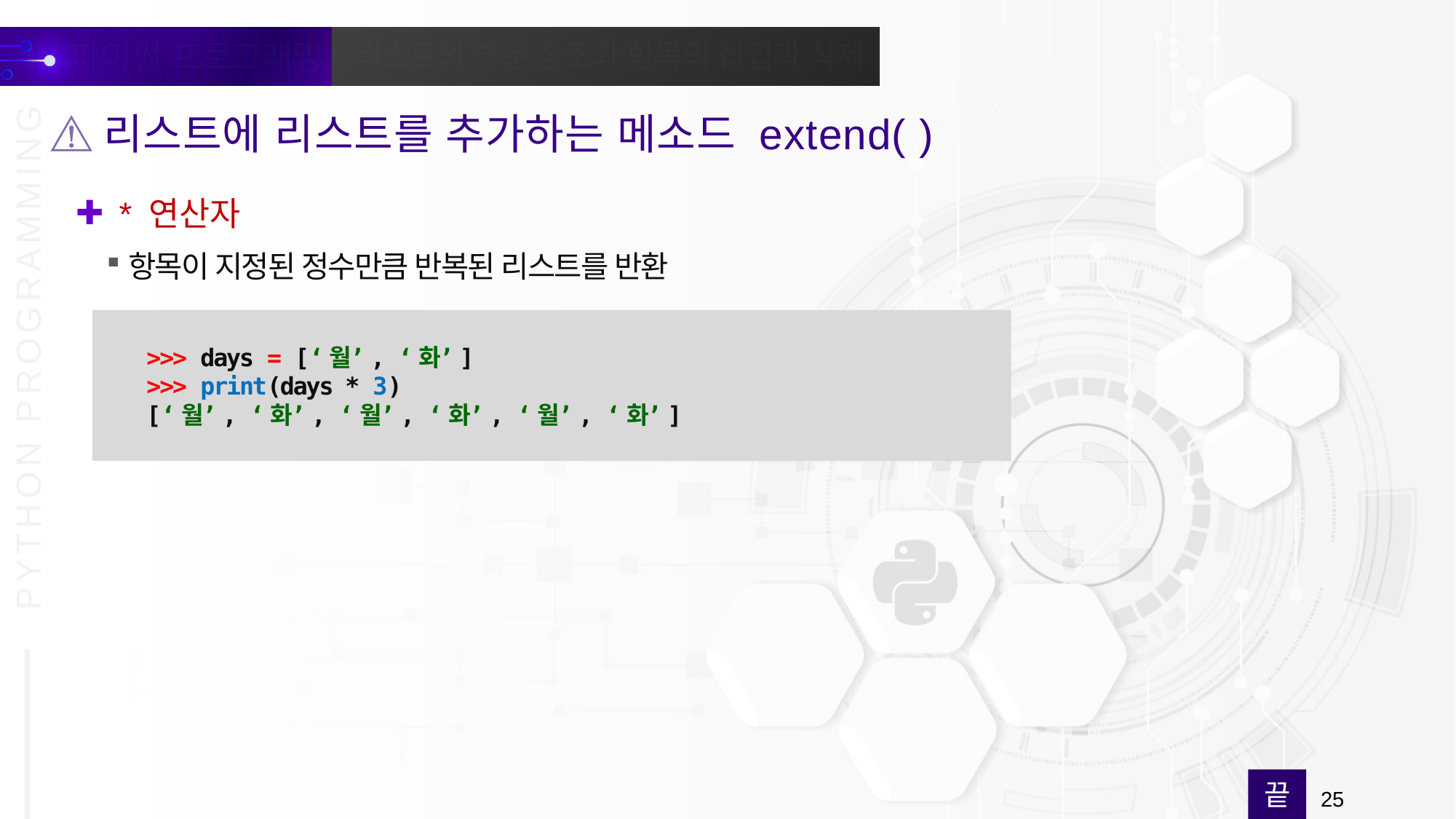

리스트에 리스트를 추가하는 메소드 extend( )
* 연산자
항목이 지정된 정수만큼 반복된 리스트를 반환
>>> days = [‘월’, ‘화’]
>>> print(days * 3)
[‘월’, ‘화’, ‘월’, ‘화’, ‘월’, ‘화’]
끝
25